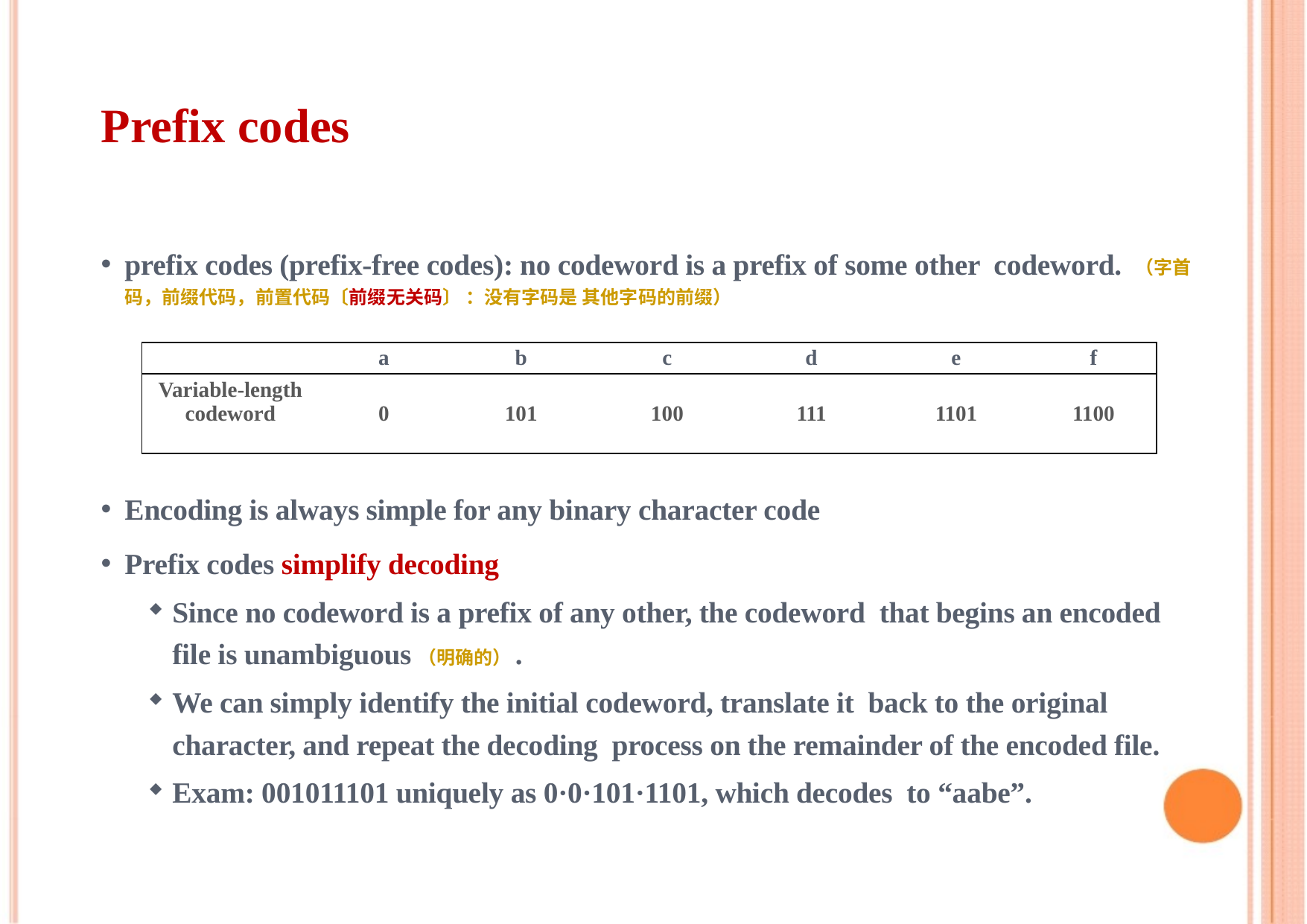

# Prefix codes
prefix codes (prefix-free codes): no codeword is a prefix of some other  codeword. （字首码，前缀代码，前置代码〔前缀无关码〕 ：没有字码是 其他字码的前缀）

Encoding is always simple for any binary character code
Prefix codes simplify decoding
Since no codeword is a prefix of any other, the codeword  that begins an encoded file is unambiguous（明确的）.
We can simply identify the initial codeword, translate it  back to the original character, and repeat the decoding  process on the remainder of the encoded file.
Exam: 001011101 uniquely as 0·0·101·1101, which decodes  to “aabe”.

|  | a | b | c | d | e | f |
| --- | --- | --- | --- | --- | --- | --- |
| Variable-length codeword | 0 | 101 | 100 | 111 | 1101 | 1100 |

44